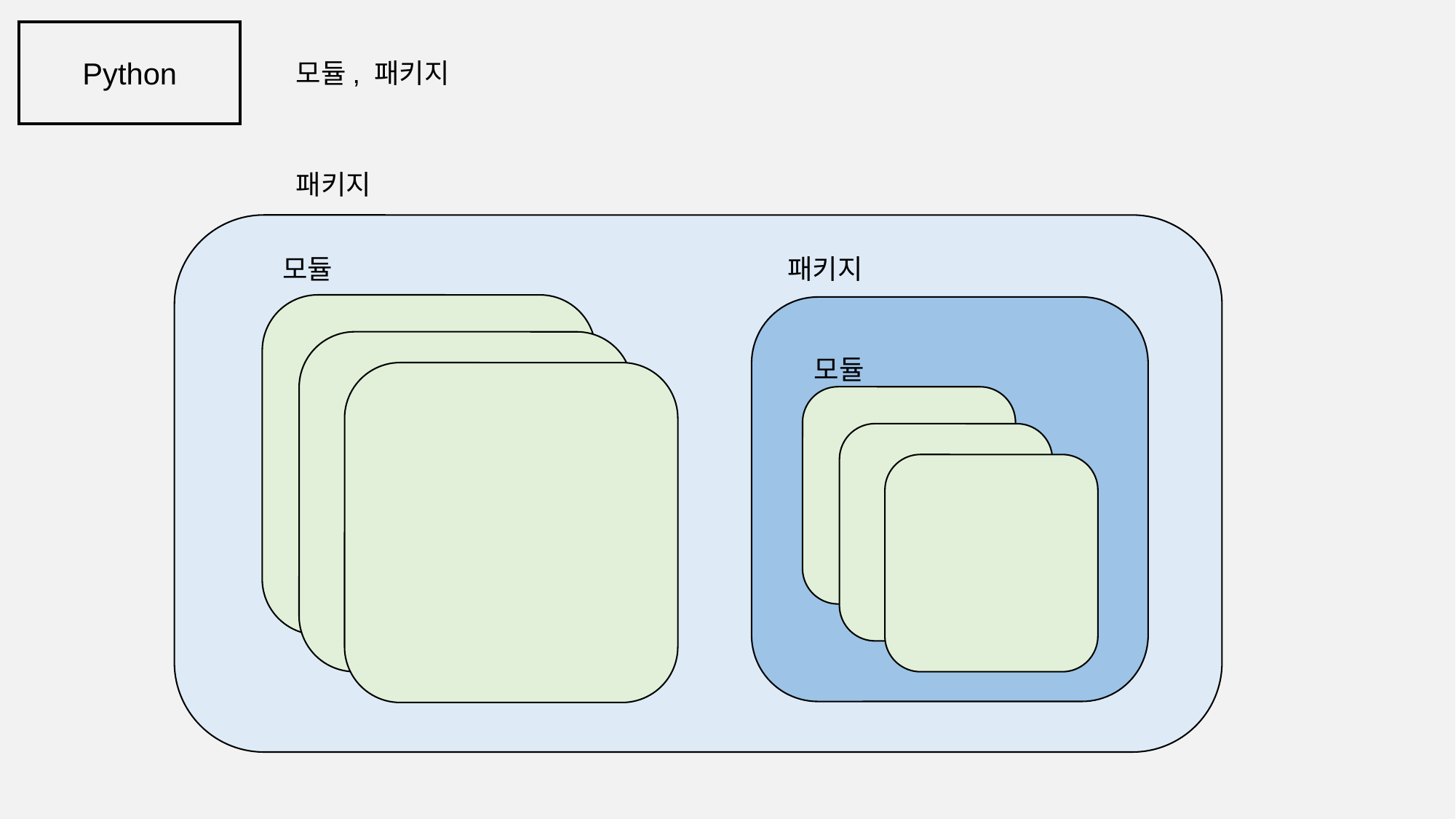

Python
모듈, 패키지
패키지

모듈
패키지

모듈

   '"